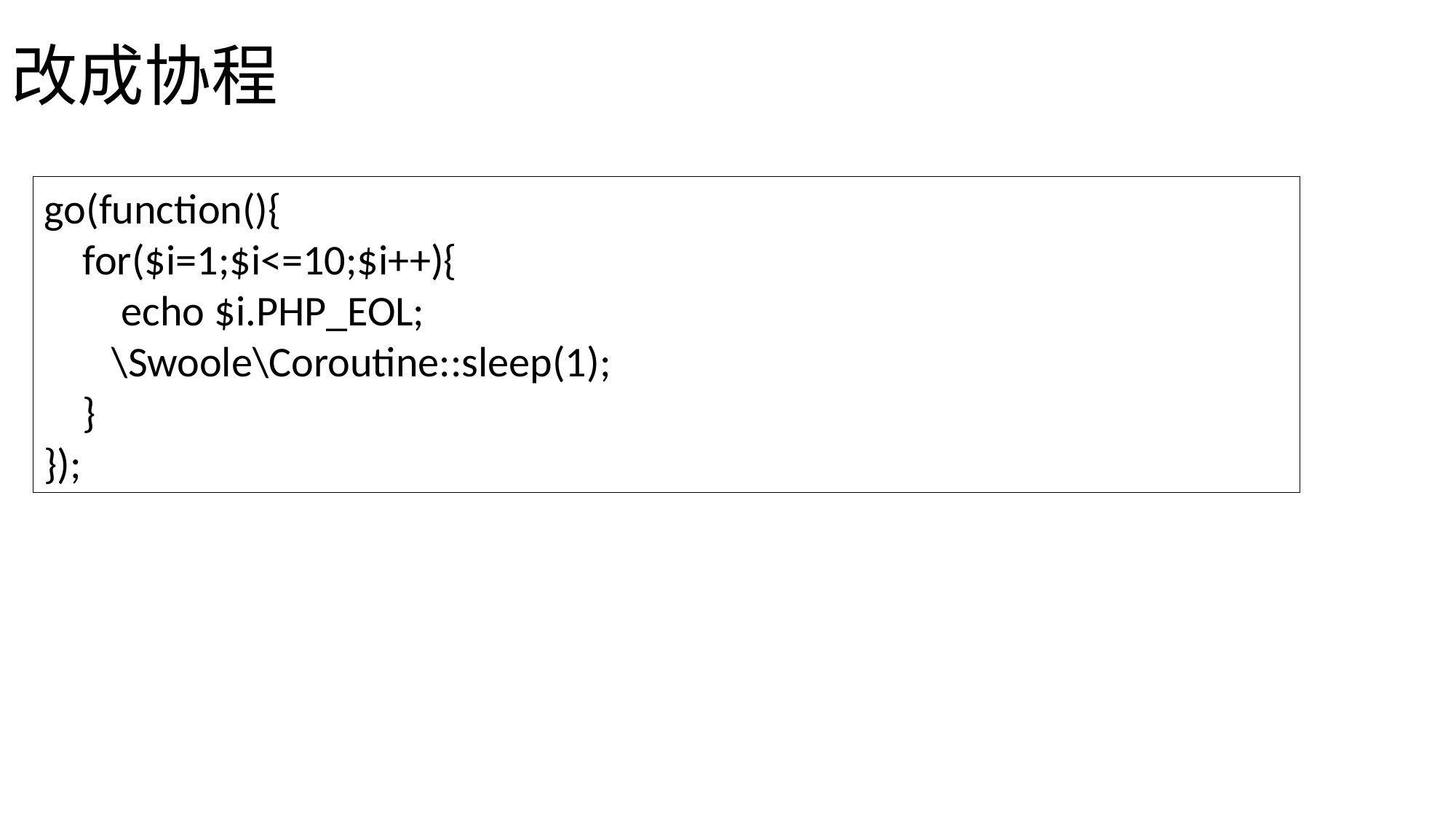

# 改成协程
go(function(){
    for($i=1;$i<=10;$i++){
        echo $i.PHP_EOL;
       \Swoole\Coroutine::sleep(1);
    }
});